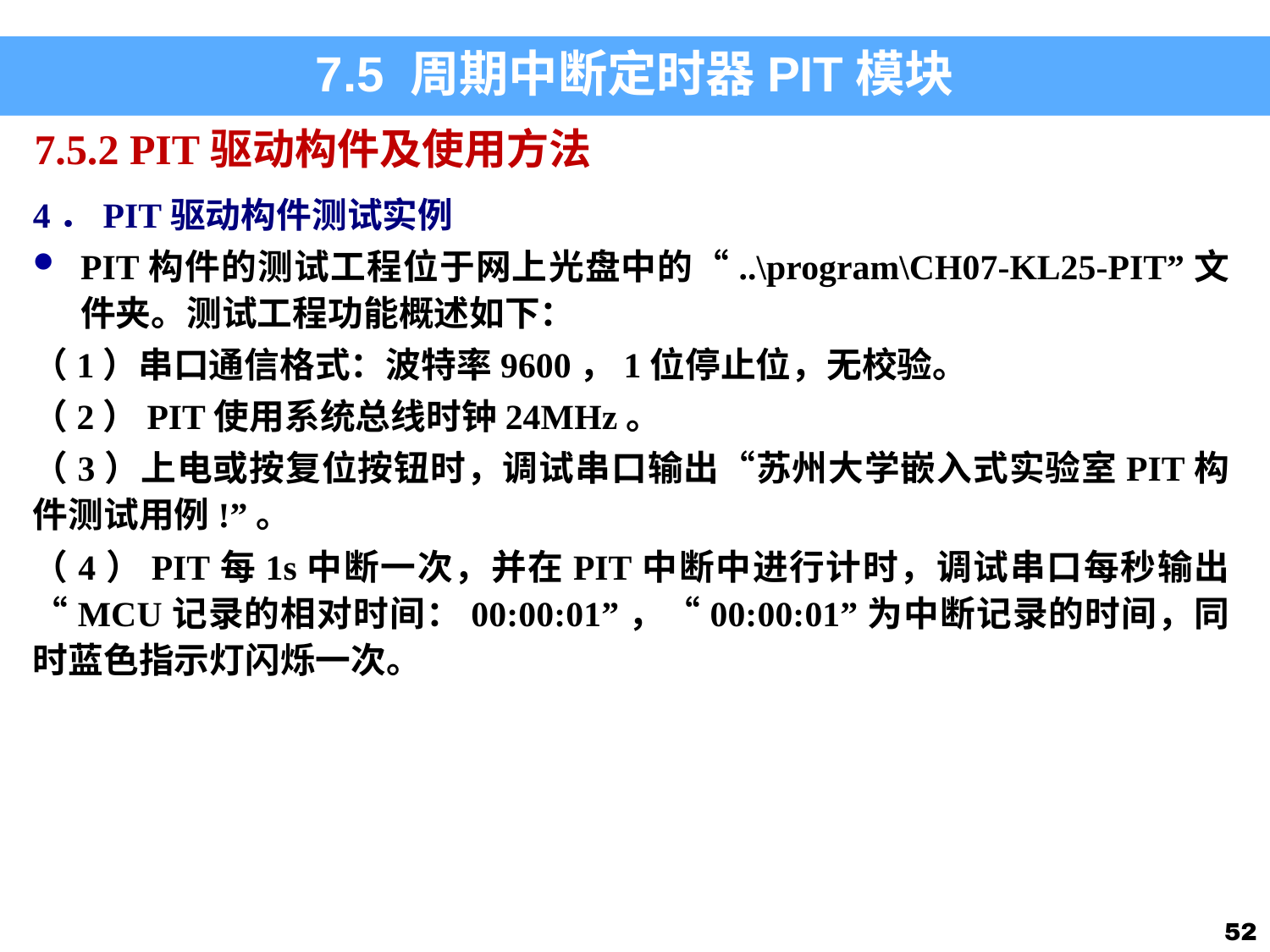

7.5 周期中断定时器PIT模块
7.5.2 PIT驱动构件及使用方法
4．PIT驱动构件测试实例
PIT构件的测试工程位于网上光盘中的“..\program\CH07-KL25-PIT”文件夹。测试工程功能概述如下：
（1）串口通信格式：波特率9600，1位停止位，无校验。
（2）PIT使用系统总线时钟24MHz。
（3）上电或按复位按钮时，调试串口输出“苏州大学嵌入式实验室PIT构件测试用例!”。
（4）PIT每1s中断一次，并在PIT中断中进行计时，调试串口每秒输出“MCU记录的相对时间：00:00:01”，“00:00:01”为中断记录的时间，同时蓝色指示灯闪烁一次。
52